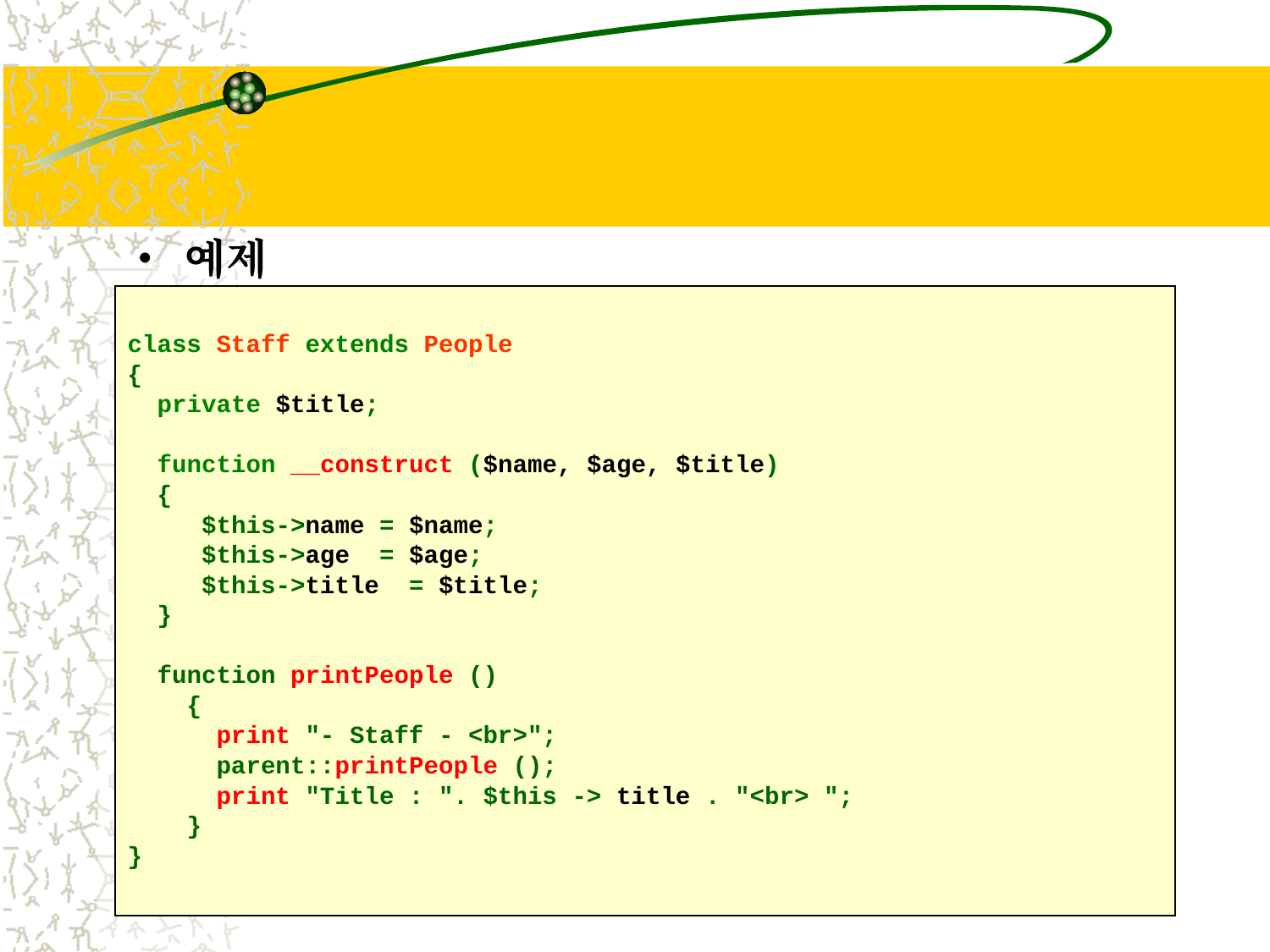

#
예제
class Staff extends People
{
  private $title;

  function __construct ($name, $age, $title)
  {
     $this->name = $name;
     $this->age  = $age;
     $this->title  = $title;
  }

  function printPeople ()
    {
      print "- Staff - <br>";
      parent::printPeople ();
      print "Title : ". $this -> title . "<br> ";
    }
}